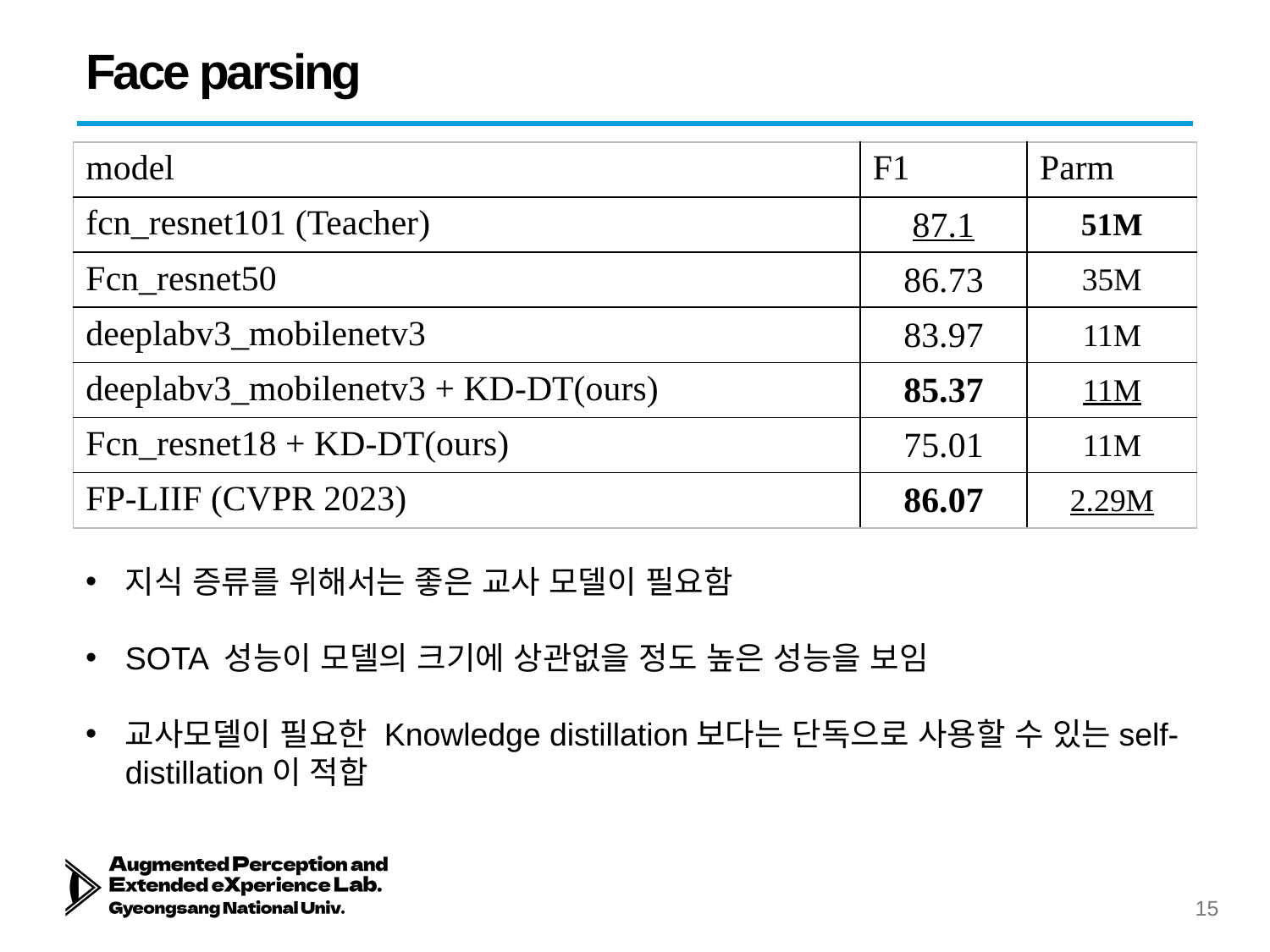

# Face parsing
| model | F1 | Parm |
| --- | --- | --- |
| fcn\_resnet101 (Teacher) | 87.1 | 51M |
| Fcn\_resnet50 | 86.73 | 35M |
| deeplabv3\_mobilenetv3 | 83.97 | 11M |
| deeplabv3\_mobilenetv3 + KD-DT(ours) | 85.37 | 11M |
| Fcn\_resnet18 + KD-DT(ours) | 75.01 | 11M |
| FP-LIIF (CVPR 2023) | 86.07 | 2.29M |
지식 증류를 위해서는 좋은 교사 모델이 필요함

SOTA 성능이 모델의 크기에 상관없을 정도 높은 성능을 보임

교사모델이 필요한 Knowledge distillation보다는 단독으로 사용할 수 있는self-distillation이 적합
15